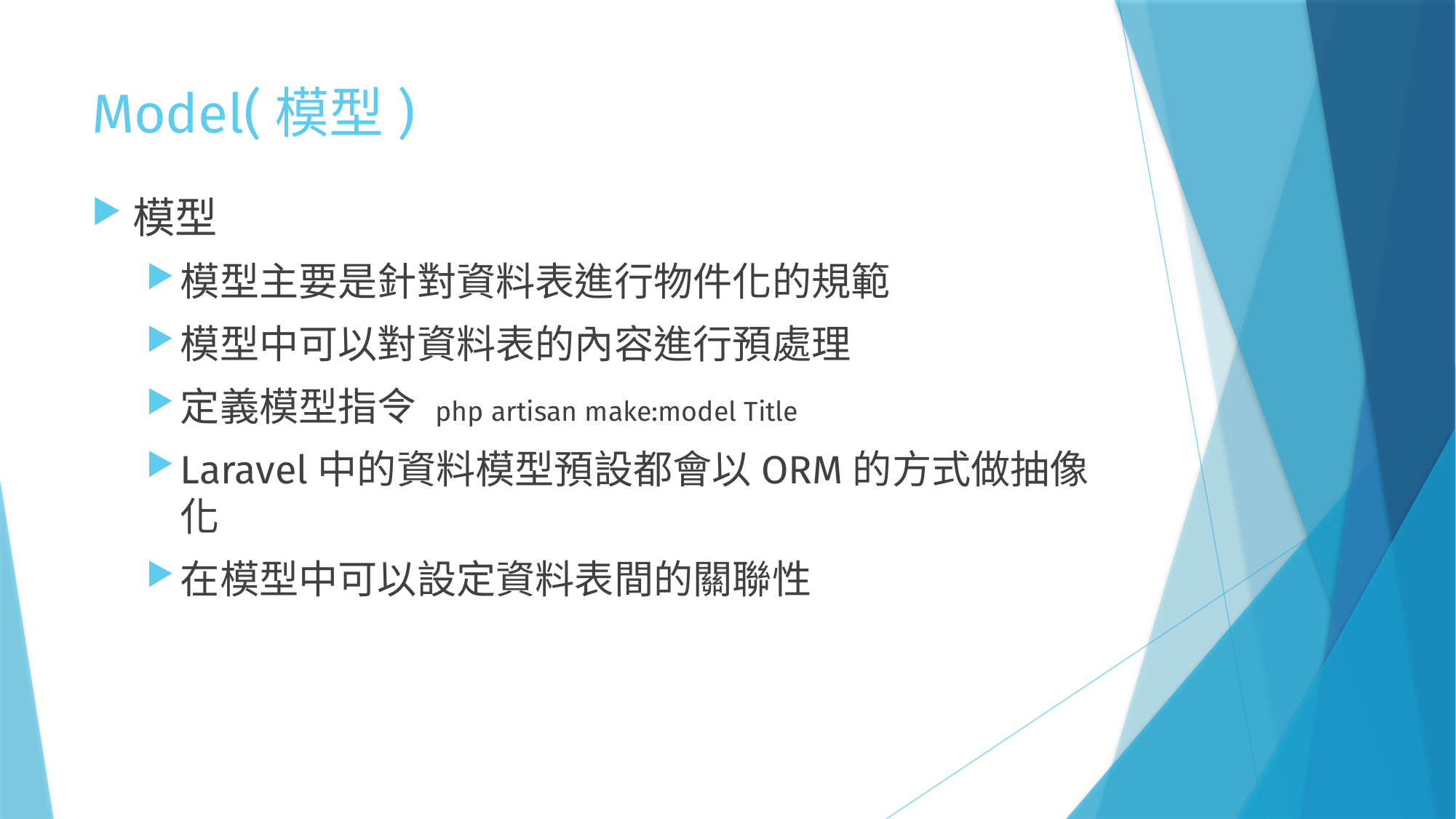

# Model(模型)
模型
模型主要是針對資料表進行物件化的規範
模型中可以對資料表的內容進行預處理
定義模型指令 php artisan make:model Title
Laravel中的資料模型預設都會以ORM的方式做抽像化
在模型中可以設定資料表間的關聯性